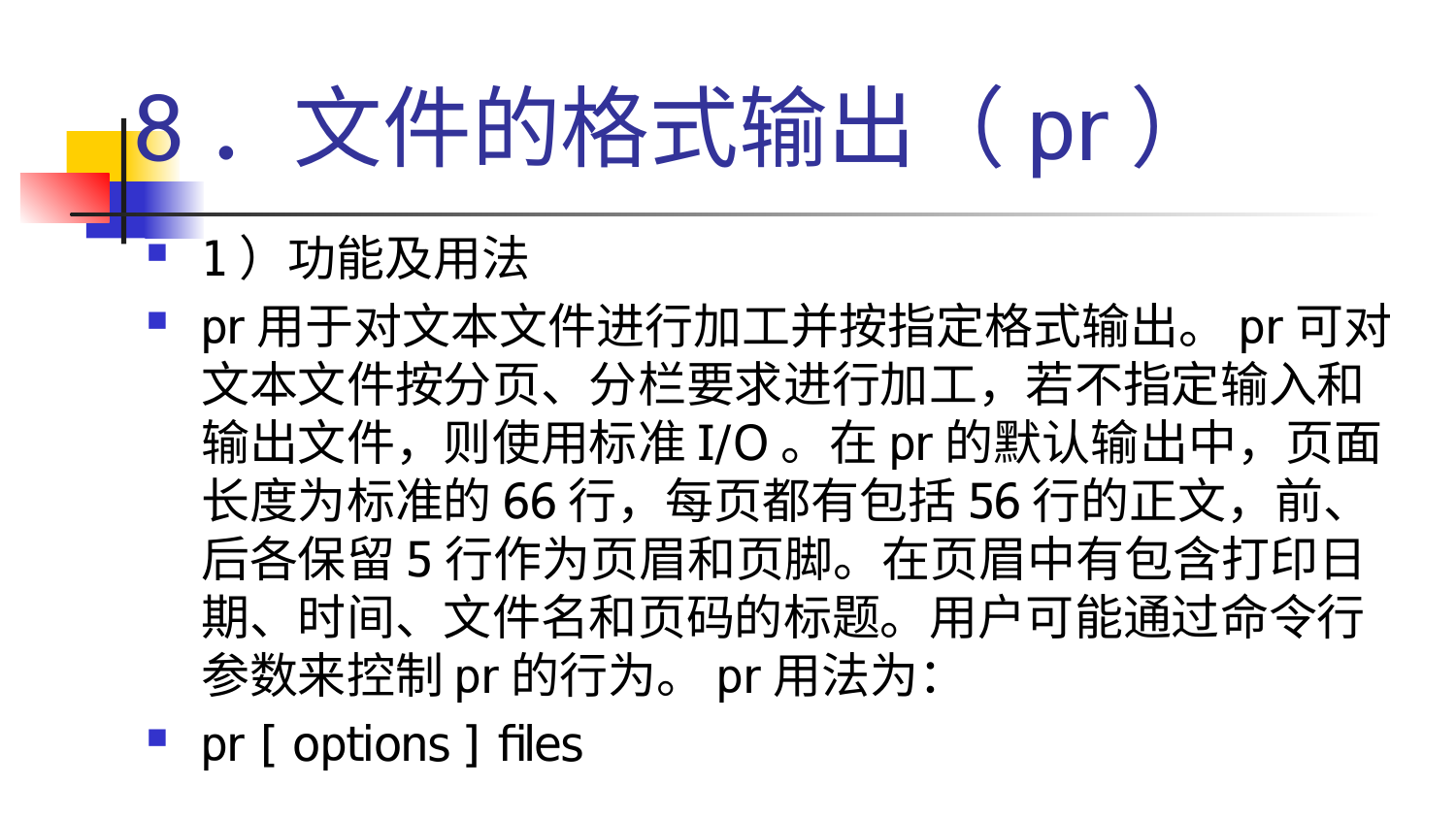

# 8．文件的格式输出（pr）
1）功能及用法
pr用于对文本文件进行加工并按指定格式输出。pr可对文本文件按分页、分栏要求进行加工，若不指定输入和输出文件，则使用标准I/O。在pr的默认输出中，页面长度为标准的66行，每页都有包括56行的正文，前、后各保留5行作为页眉和页脚。在页眉中有包含打印日期、时间、文件名和页码的标题。用户可能通过命令行参数来控制pr的行为。pr用法为：
pr [ options ] files